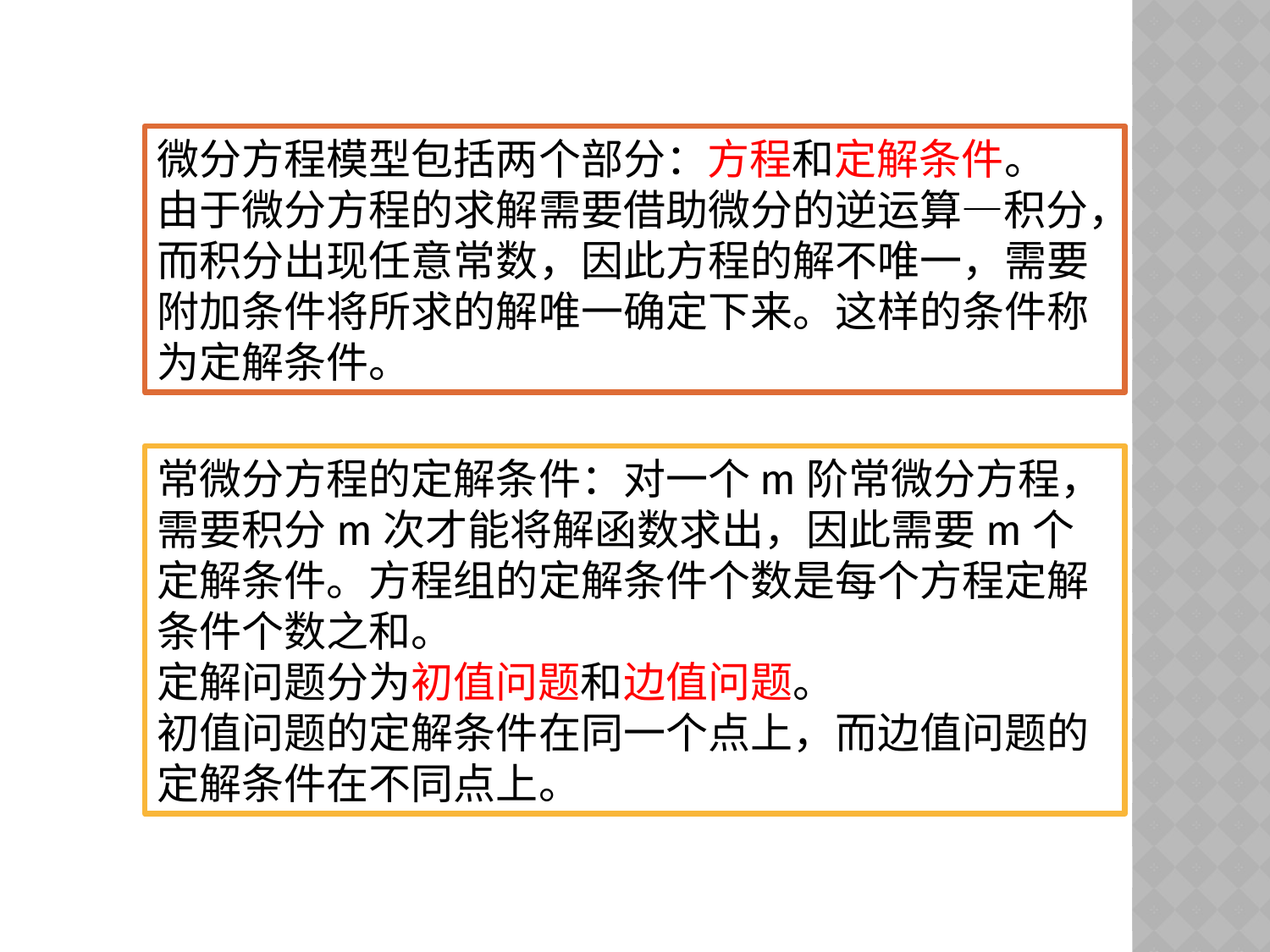

微分方程模型包括两个部分：方程和定解条件。
由于微分方程的求解需要借助微分的逆运算—积分，而积分出现任意常数，因此方程的解不唯一，需要附加条件将所求的解唯一确定下来。这样的条件称为定解条件。
常微分方程的定解条件：对一个m阶常微分方程，需要积分m次才能将解函数求出，因此需要m个定解条件。方程组的定解条件个数是每个方程定解条件个数之和。
定解问题分为初值问题和边值问题。
初值问题的定解条件在同一个点上，而边值问题的定解条件在不同点上。